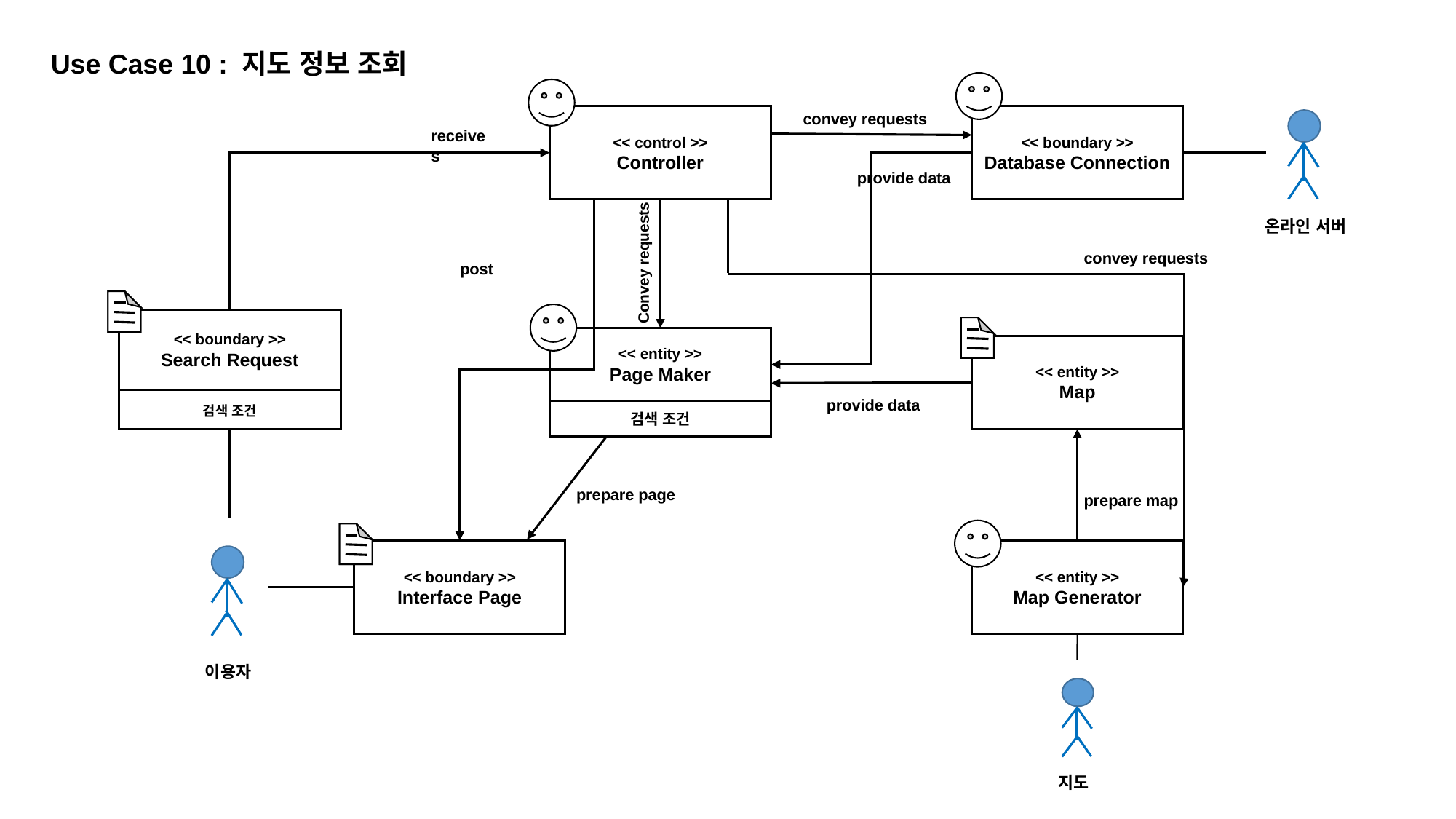

Use Case 10 : 지도 정보 조회

convey requests
<< control >>
Controller
<< boundary >>
Database Connection

온라인 서버
receives
provide data
convey requests
Convey requests
post

<< boundary >>
Search Request

검색 조건

<< entity >>
Page Maker

검색 조건
<< entity >>
Map
provide data
prepare page
prepare map

<< boundary >>
Interface Page
<< entity >>
Map Generator

이용자

지도